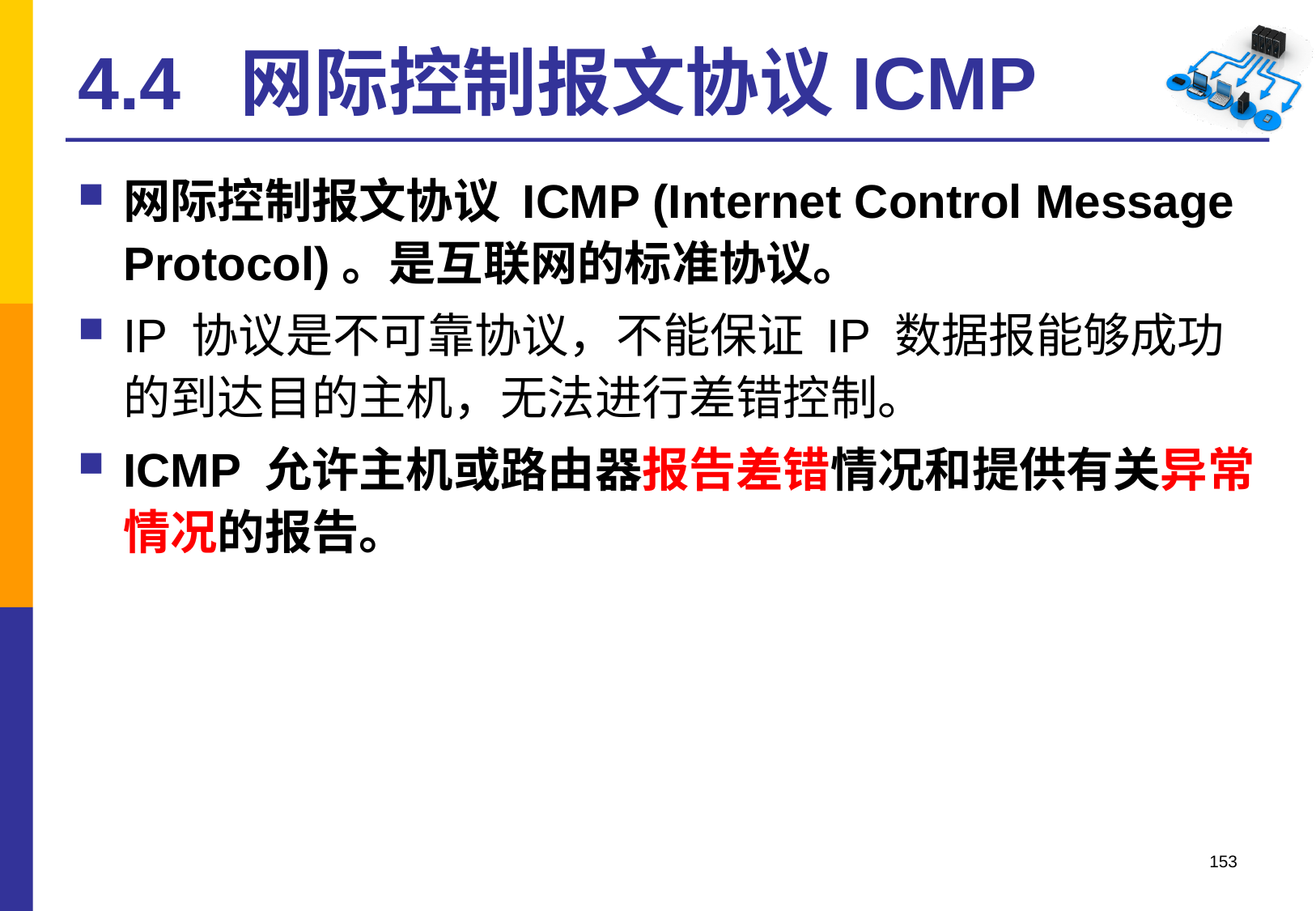

# 4.4  网际控制报文协议ICMP
网际控制报文协议 ICMP (Internet Control Message Protocol)。是互联网的标准协议。
IP 协议是不可靠协议，不能保证 IP 数据报能够成功的到达目的主机，无法进行差错控制。
ICMP 允许主机或路由器报告差错情况和提供有关异常情况的报告。
153